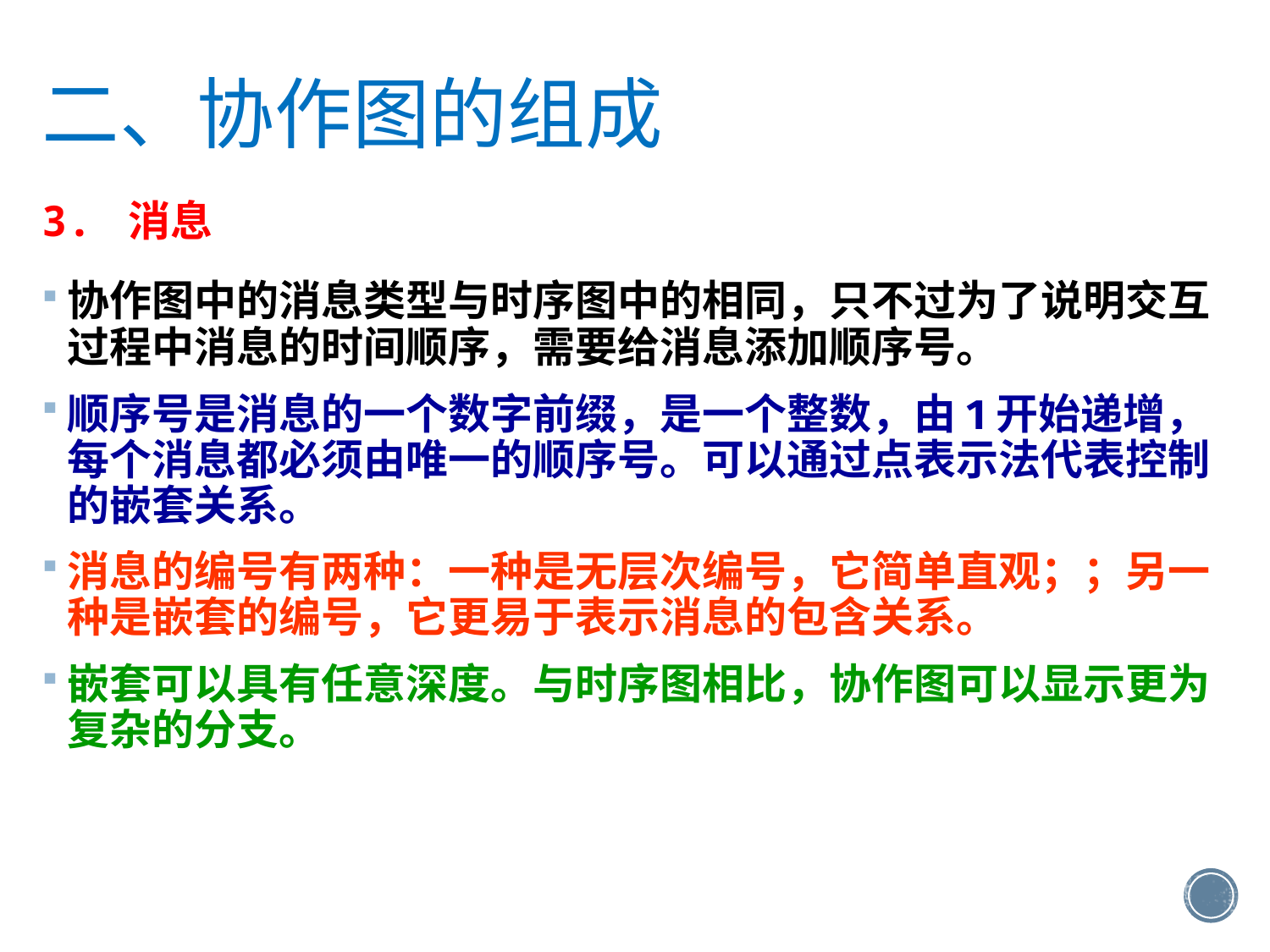

二、协作图的组成
3. 消息
协作图中的消息类型与时序图中的相同，只不过为了说明交互过程中消息的时间顺序，需要给消息添加顺序号。
顺序号是消息的一个数字前缀，是一个整数，由1开始递增，每个消息都必须由唯一的顺序号。可以通过点表示法代表控制的嵌套关系。
消息的编号有两种：一种是无层次编号，它简单直观；；另一种是嵌套的编号，它更易于表示消息的包含关系。
嵌套可以具有任意深度。与时序图相比，协作图可以显示更为复杂的分支。